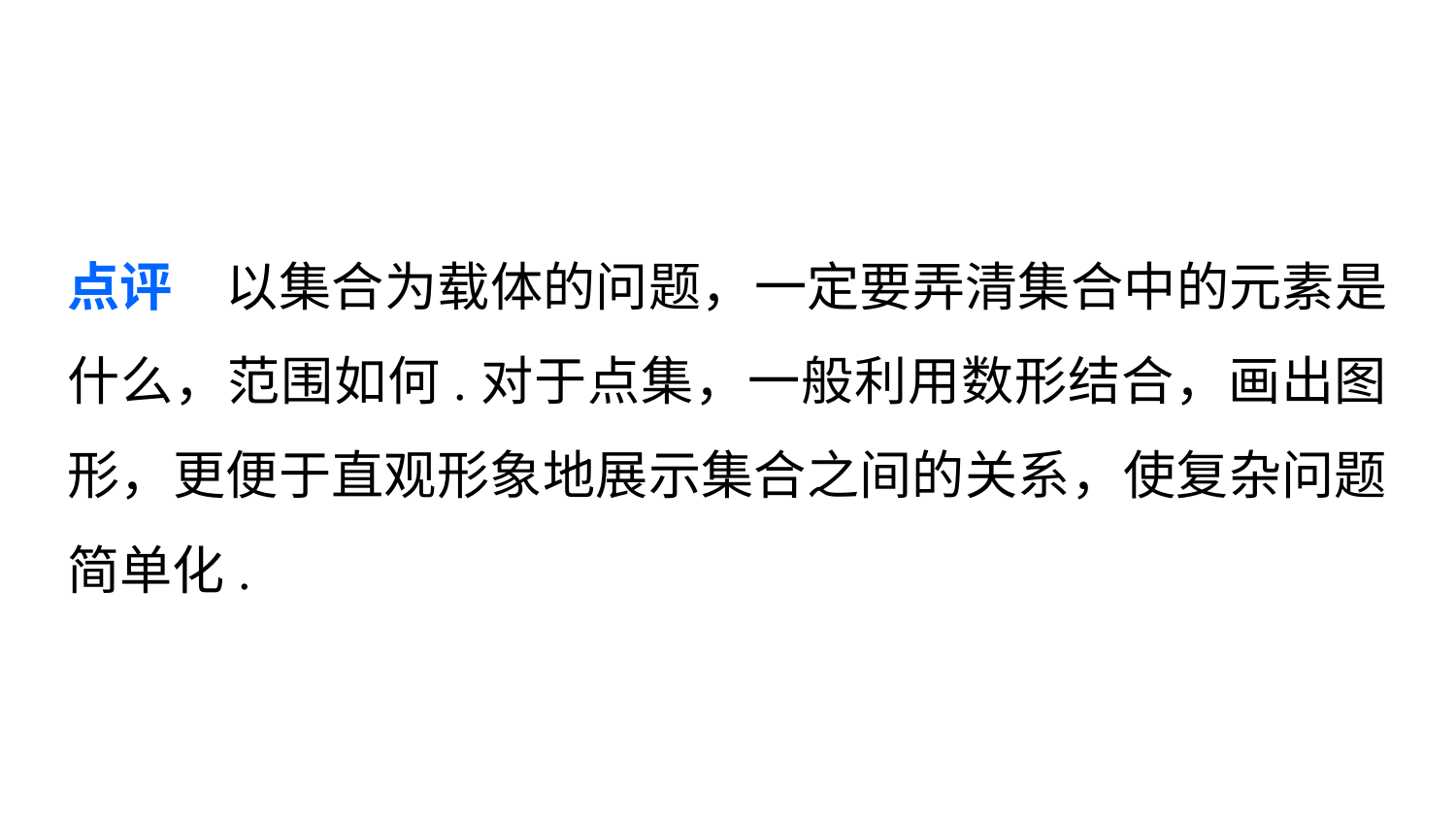

点评　以集合为载体的问题，一定要弄清集合中的元素是什么，范围如何.对于点集，一般利用数形结合，画出图形，更便于直观形象地展示集合之间的关系，使复杂问题简单化.